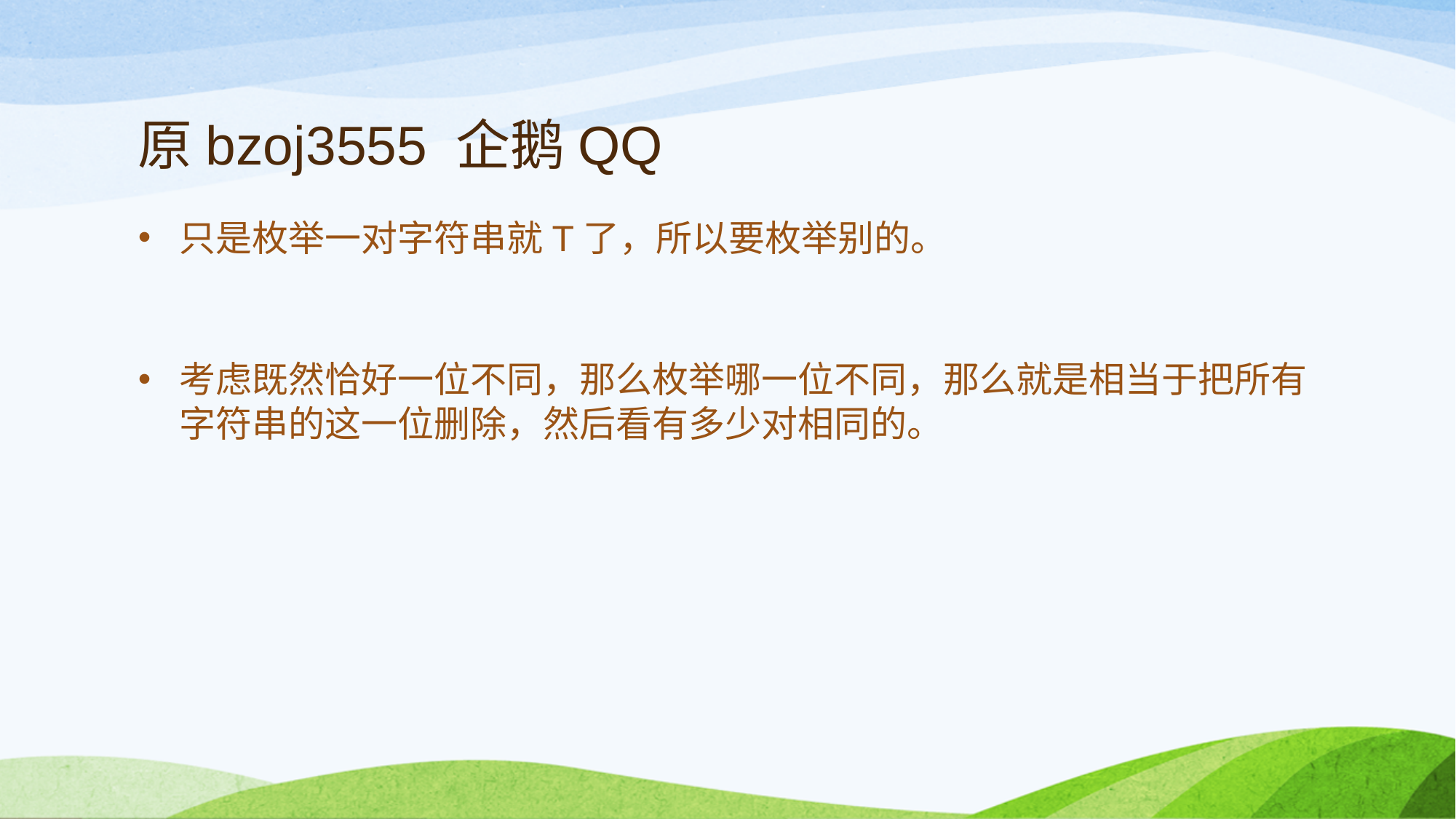

# 原bzoj3555 企鹅QQ
只是枚举一对字符串就T了，所以要枚举别的。

考虑既然恰好一位不同，那么枚举哪一位不同，那么就是相当于把所有字符串的这一位删除，然后看有多少对相同的。